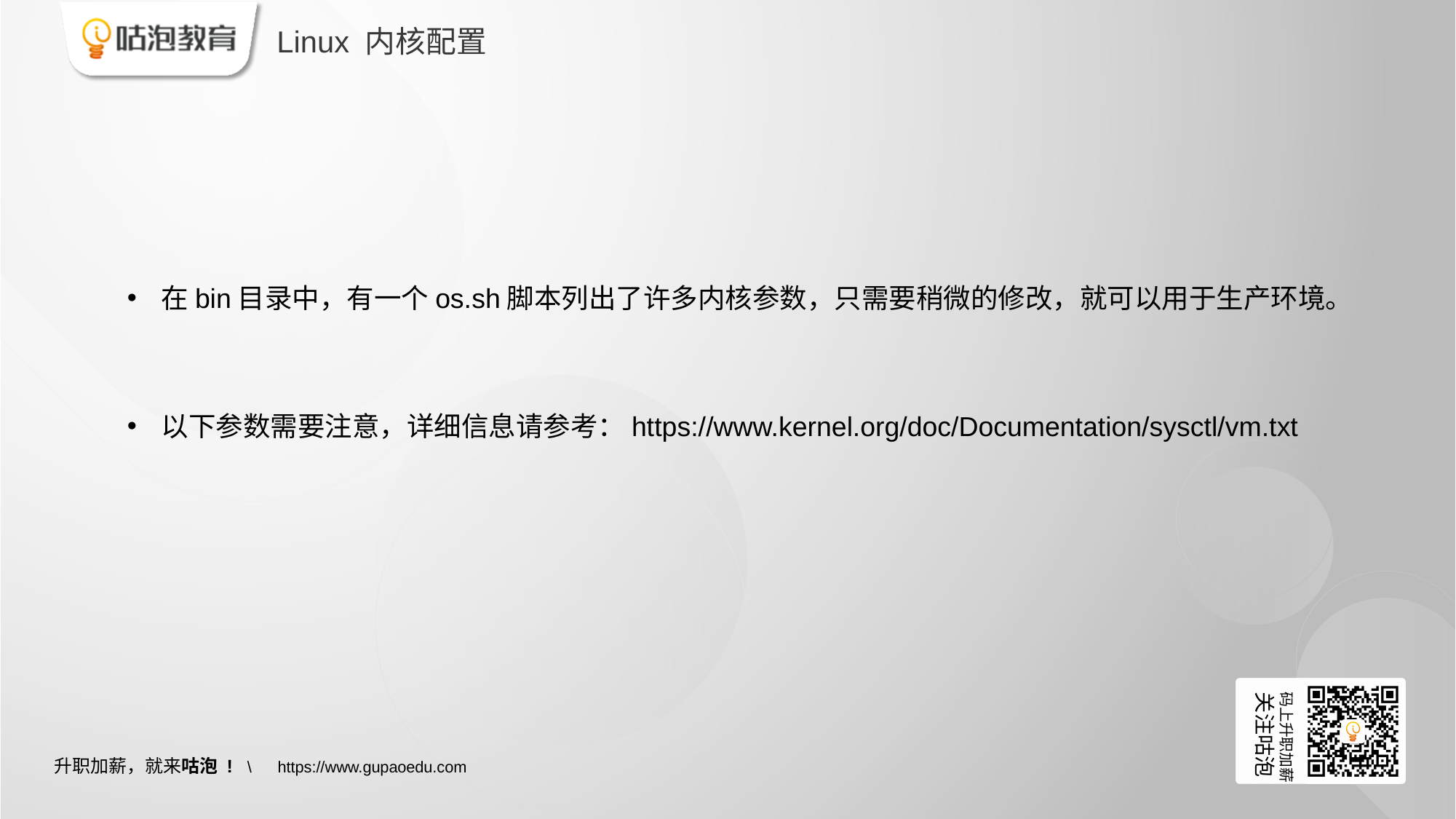

# Linux 内核配置
在bin目录中，有一个os.sh脚本列出了许多内核参数，只需要稍微的修改，就可以用于生产环境。
以下参数需要注意，详细信息请参考：https://www.kernel.org/doc/Documentation/sysctl/vm.txt